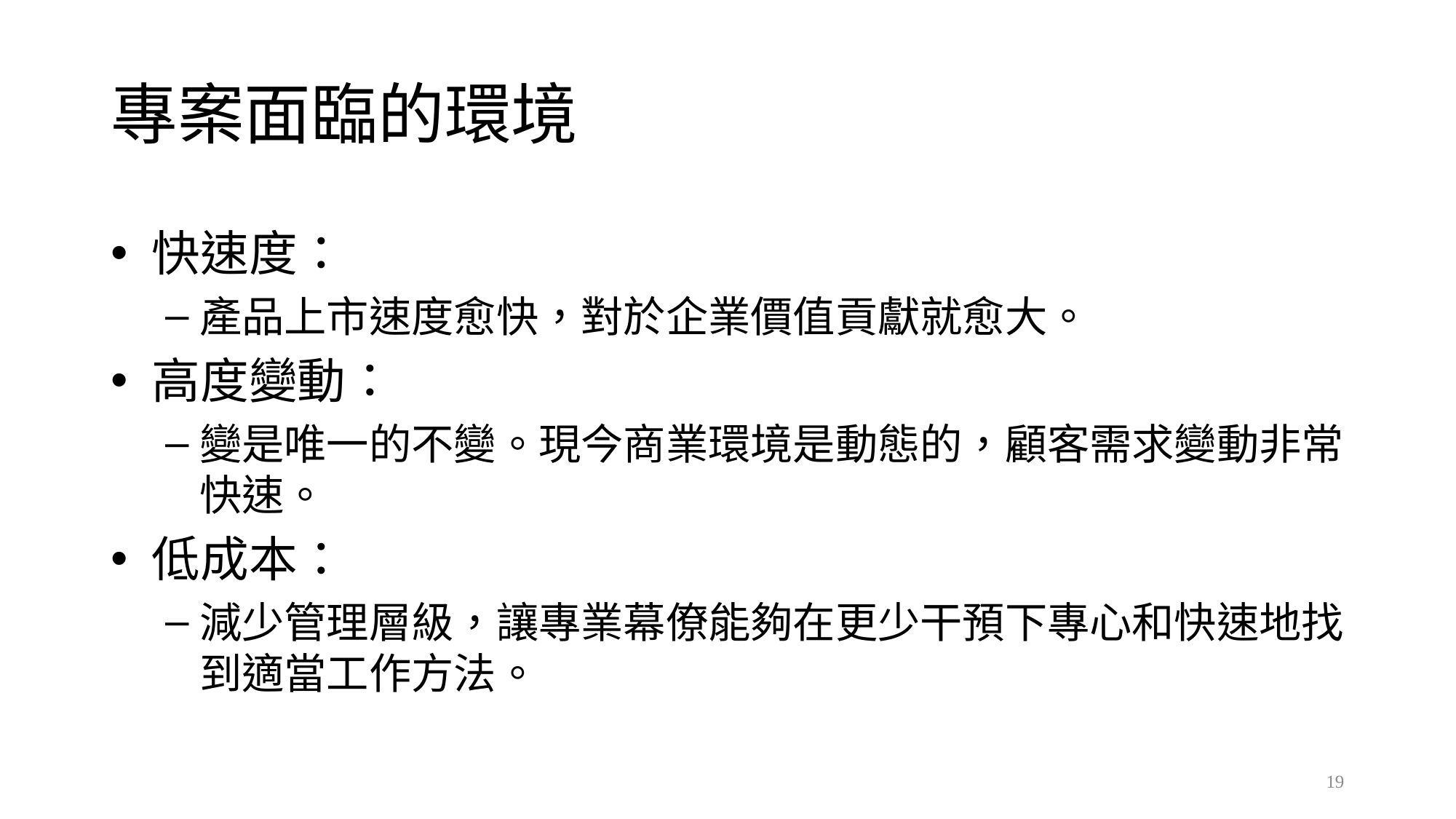

# 專案面臨的環境
快速度：
產品上市速度愈快，對於企業價值貢獻就愈大。
高度變動：
變是唯一的不變。現今商業環境是動態的，顧客需求變動非常快速。
低成本：
減少管理層級，讓專業幕僚能夠在更少干預下專心和快速地找到適當工作方法。

19